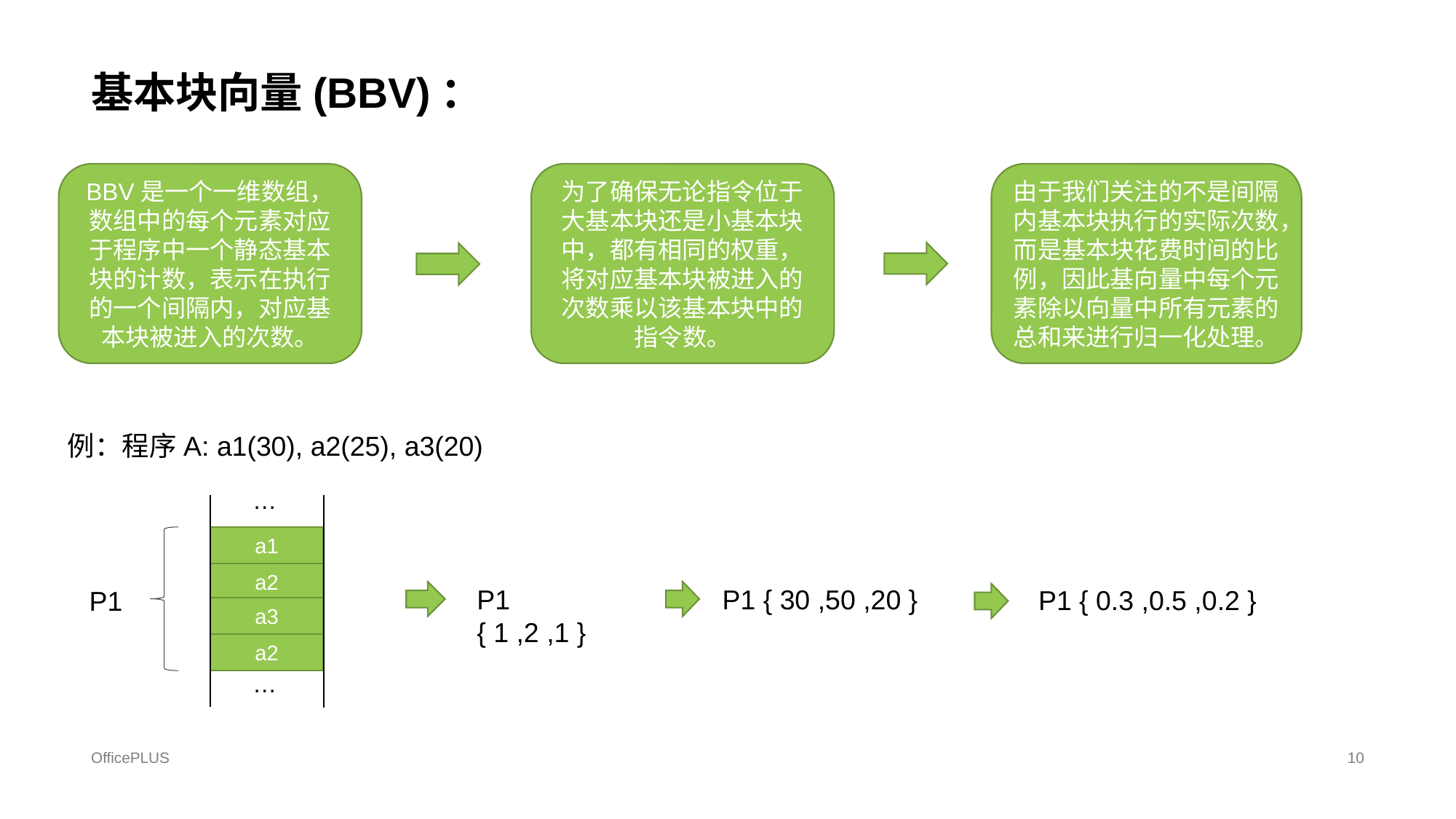

# 基本块向量(BBV)：
BBV是一个一维数组，数组中的每个元素对应于程序中一个静态基本块的计数，表示在执行的一个间隔内，对应基本块被进入的次数。
为了确保无论指令位于大基本块还是小基本块中，都有相同的权重，将对应基本块被进入的次数乘以该基本块中的指令数。
由于我们关注的不是间隔内基本块执行的实际次数，而是基本块花费时间的比例，因此基向量中每个元素除以向量中所有元素的总和来进行归一化处理。

例：程序A: a1(30), a2(25), a3(20)
…

a1
a2
P1 { 1 ,2 ,1 }
P1 { 30 ,50 ,20 }
P1 { 0.3 ,0.5 ,0.2 }
P1

a3
a2
…
OfficePLUS
10